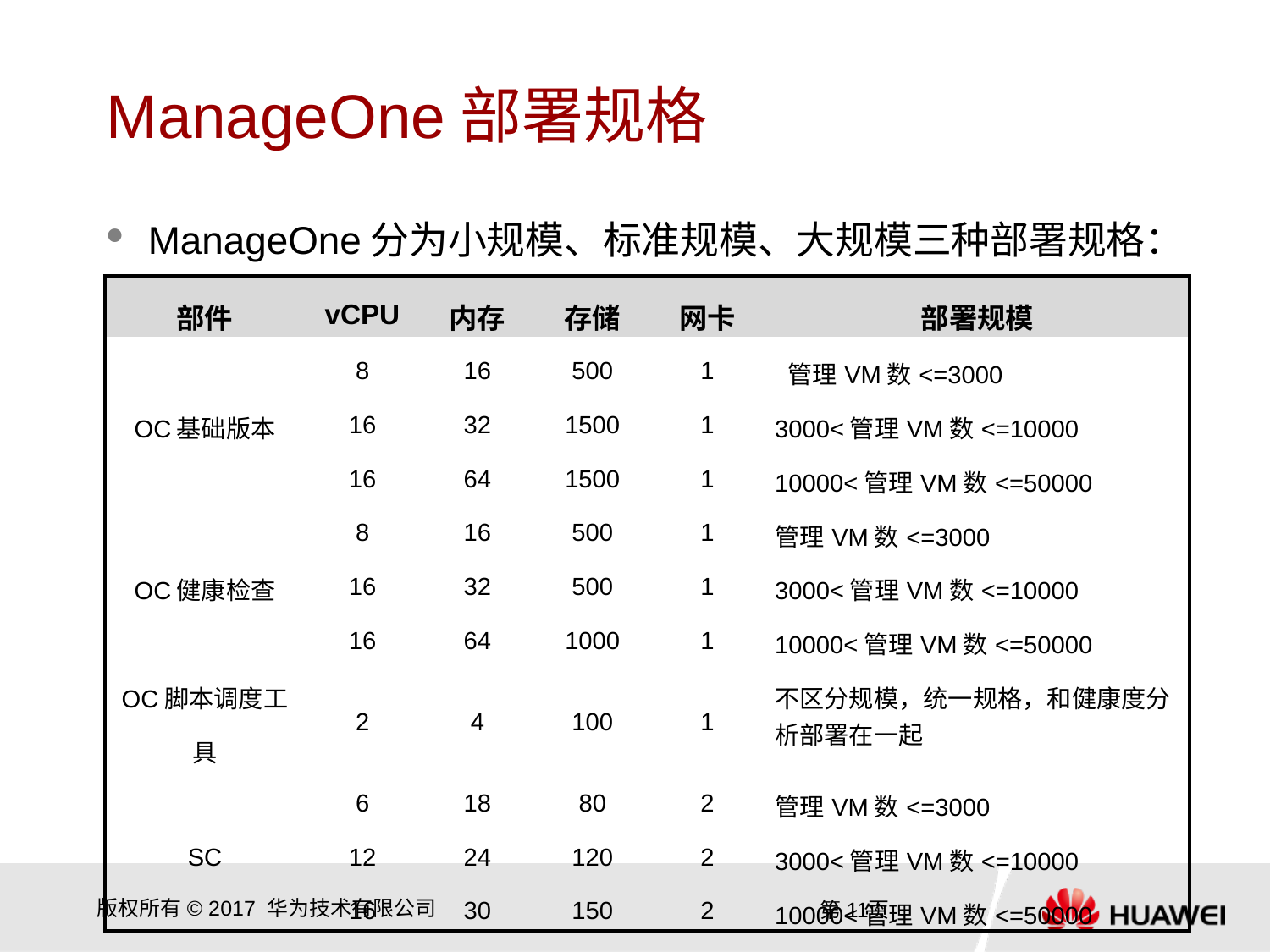

# ManageOne部署规格
ManageOne分为小规模、标准规模、大规模三种部署规格：
| 部件 | vCPU | 内存 | 存储 | 网卡 | 部署规模 |
| --- | --- | --- | --- | --- | --- |
| OC基础版本 | 8 | 16 | 500 | 1 | 管理VM数<=3000 |
|  | 16 | 32 | 1500 | 1 | 3000<管理VM数<=10000 |
|  | 16 | 64 | 1500 | 1 | 10000<管理VM数<=50000 |
| OC健康检查 | 8 | 16 | 500 | 1 | 管理VM数<=3000 |
|  | 16 | 32 | 500 | 1 | 3000<管理VM数<=10000 |
|  | 16 | 64 | 1000 | 1 | 10000<管理VM数<=50000 |
| OC脚本调度工具 | 2 | 4 | 100 | 1 | 不区分规模，统一规格，和健康度分析部署在一起 |
| SC | 6 | 18 | 80 | 2 | 管理VM数<=3000 |
|  | 12 | 24 | 120 | 2 | 3000<管理VM数<=10000 |
|  | 16 | 30 | 150 | 2 | 10000<管理VM数<=50000 |